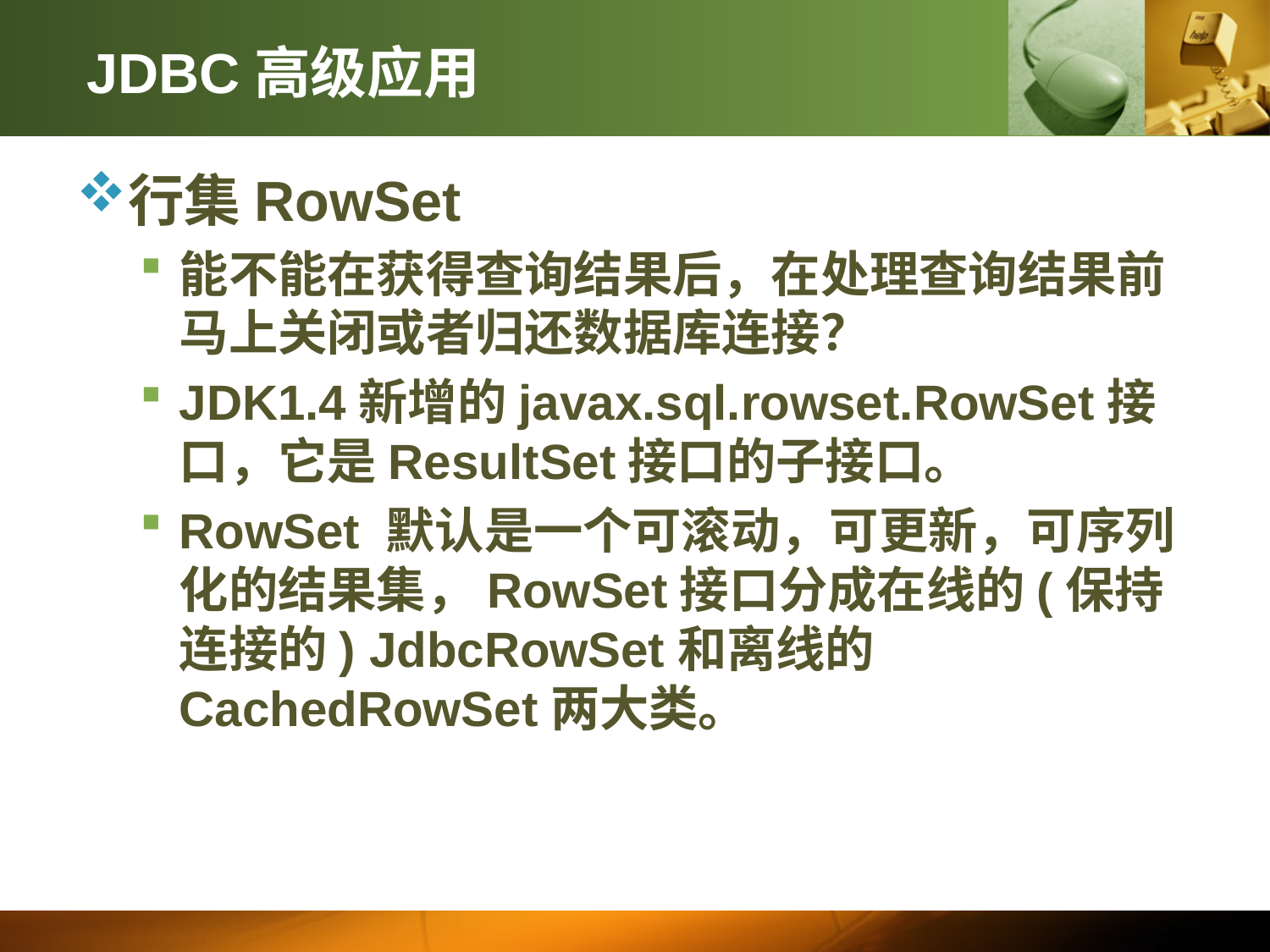

# JDBC高级应用
行集RowSet
能不能在获得查询结果后，在处理查询结果前马上关闭或者归还数据库连接？
JDK1.4新增的javax.sql.rowset.RowSet接口，它是ResultSet接口的子接口。
RowSet 默认是一个可滚动，可更新，可序列化的结果集，RowSet接口分成在线的(保持连接的) JdbcRowSet和离线的CachedRowSet两大类。